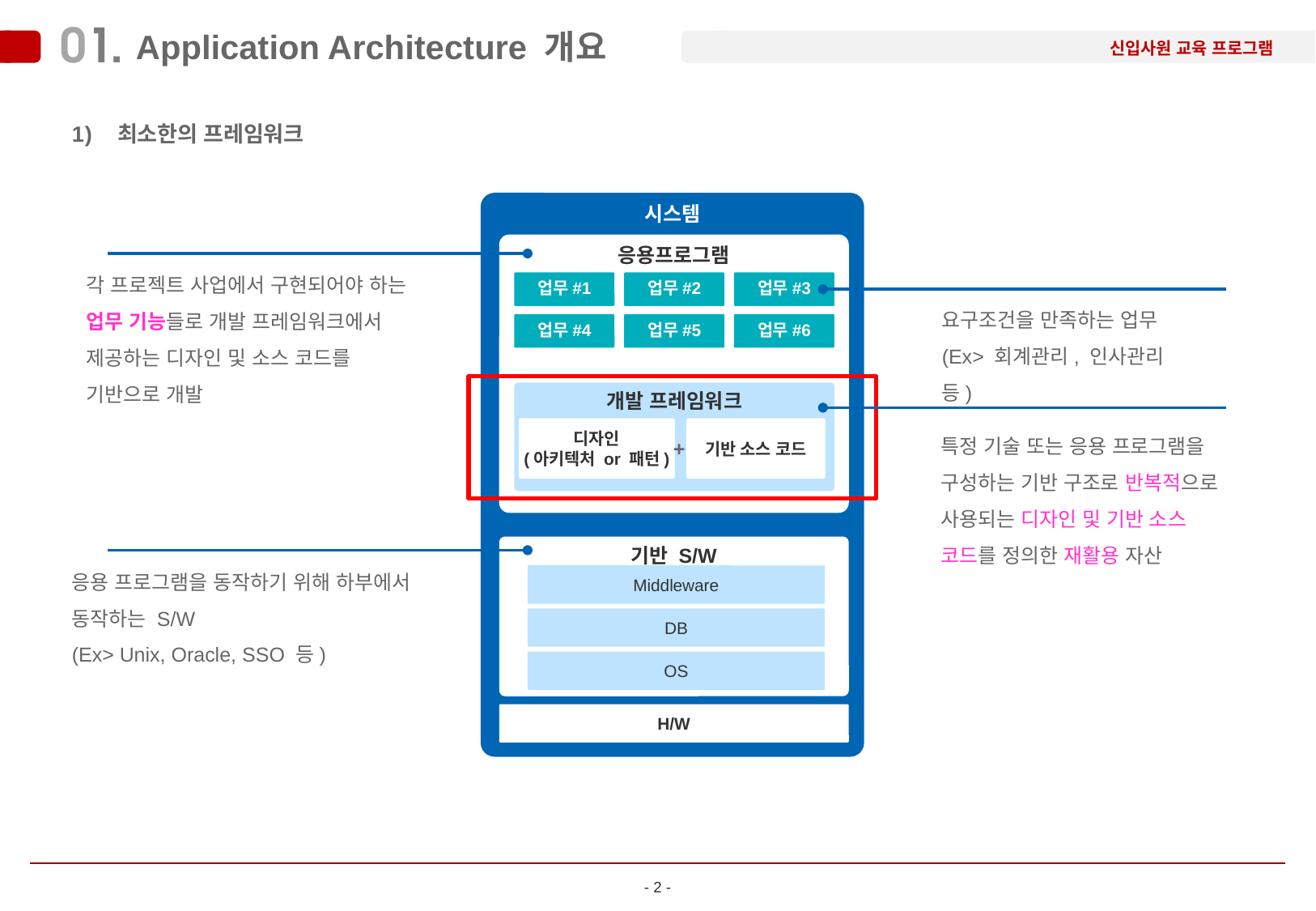

01.
Application Architecture 개요
최소한의 프레임워크
시스템
응용프로그램
각 프로젝트 사업에서 구현되어야 하는 업무 기능들로 개발 프레임워크에서
제공하는 디자인 및 소스 코드를
기반으로 개발
업무#1
업무#2
업무#3
요구조건을 만족하는 업무
(Ex> 회계관리, 인사관리 등)
업무#4
업무#5
업무#6

개발 프레임워크
특정 기술 또는 응용 프로그램을 구성하는 기반 구조로 반복적으로 사용되는 디자인 및 기반 소스   코드를 정의한 재활용 자산
디자인
(아키텍처 or 패턴)
기반 소스 코드
+
기반 S/W
응용 프로그램을 동작하기 위해 하부에서 동작하는 S/W
(Ex> Unix, Oracle, SSO 등)
Middleware
DB
OS
H/W